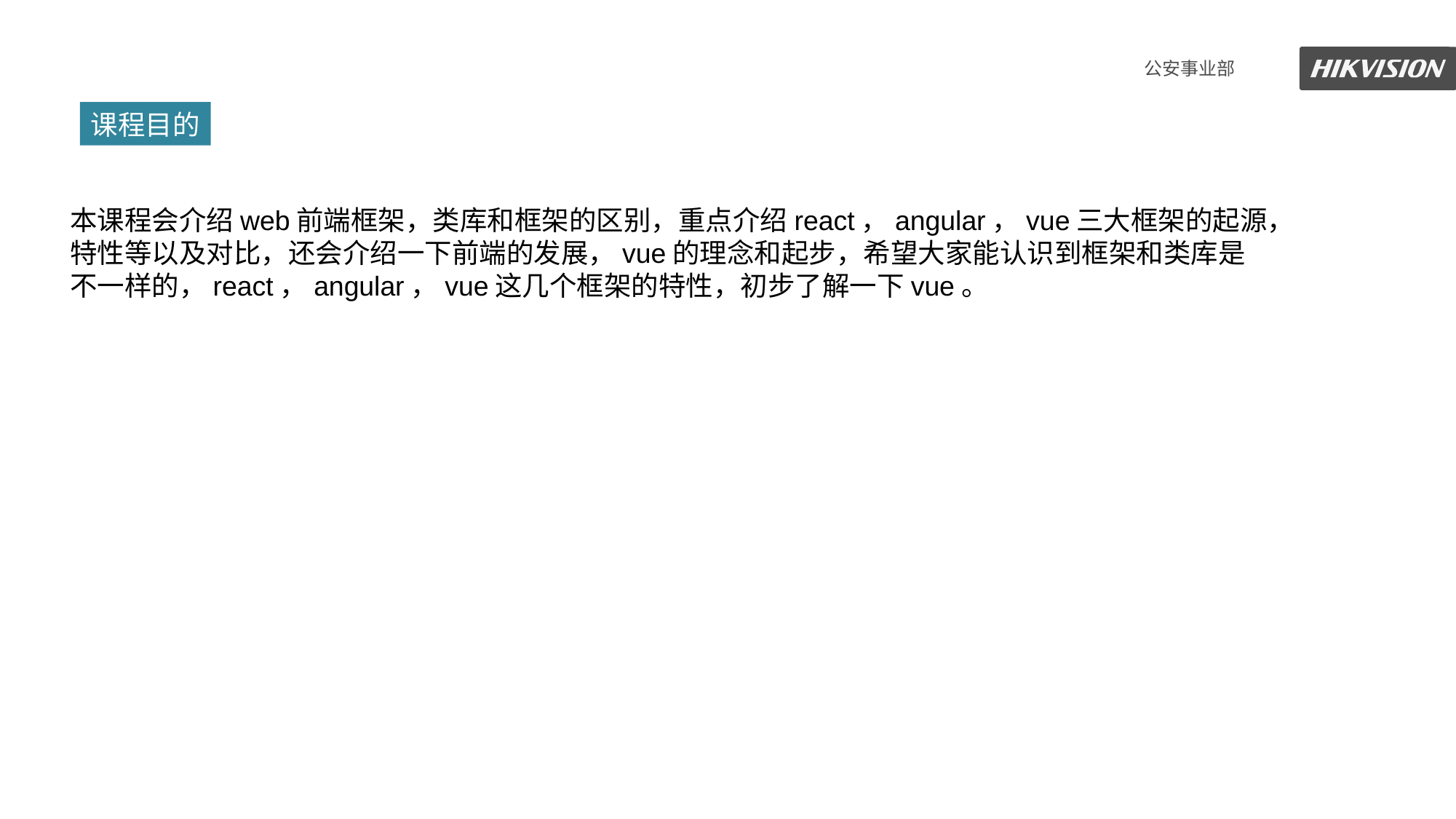

课程目的
本课程会介绍web前端框架，类库和框架的区别，重点介绍react，angular，vue三大框架的起源，
特性等以及对比，还会介绍一下前端的发展，vue的理念和起步，希望大家能认识到框架和类库是
不一样的，react，angular，vue这几个框架的特性，初步了解一下vue。